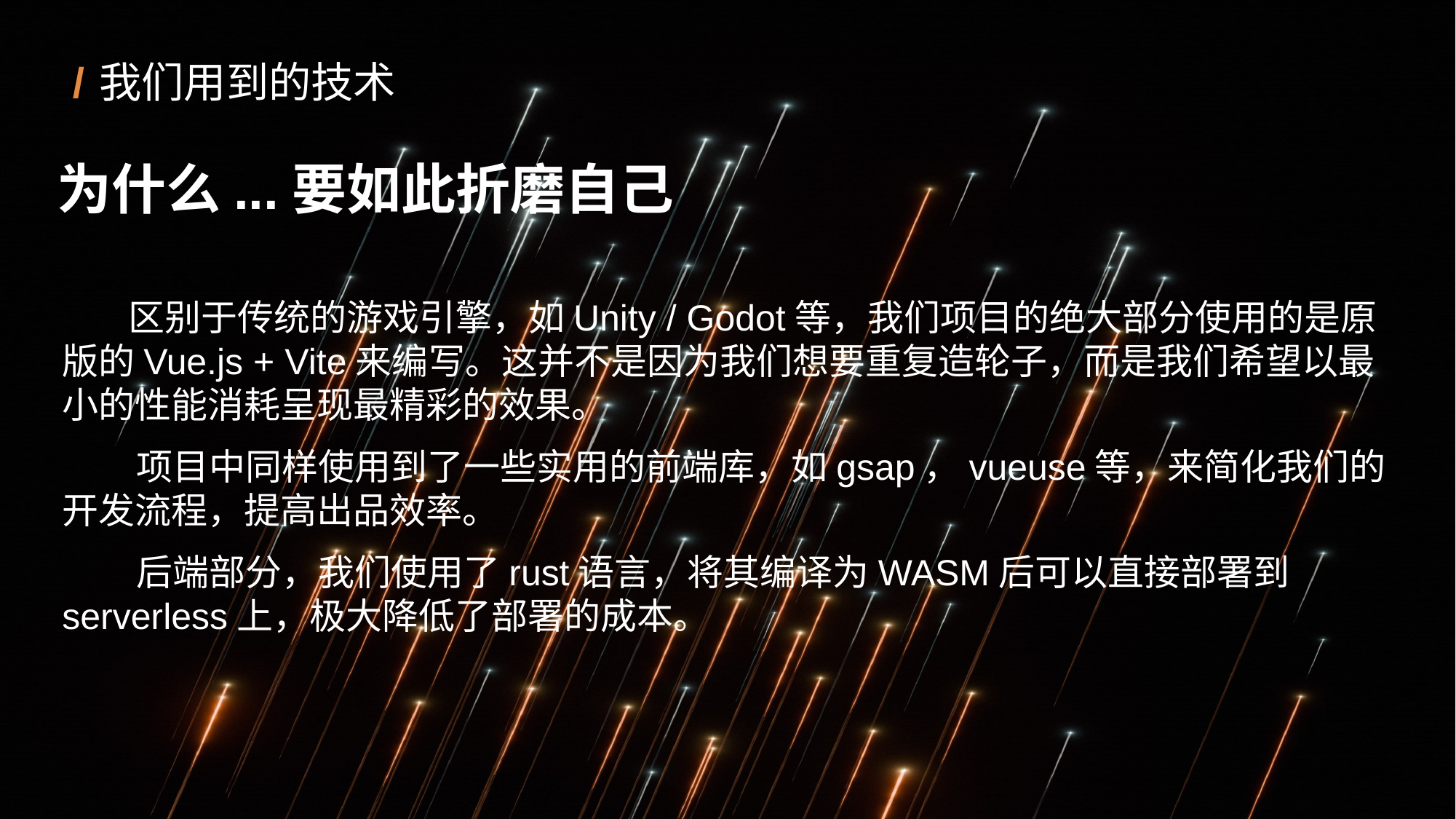

/
我们用到的技术
为什么...要如此折磨自己
       区别于传统的游戏引擎，如Unity / Godot等，我们项目的绝大部分使用的是原版的Vue.js + Vite来编写。这并不是因为我们想要重复造轮子，而是我们希望以最小的性能消耗呈现最精彩的效果。
        项目中同样使用到了一些实用的前端库，如gsap，vueuse等，来简化我们的开发流程，提高出品效率。
        后端部分，我们使用了rust语言，将其编译为WASM后可以直接部署到serverless上，极大降低了部署的成本。